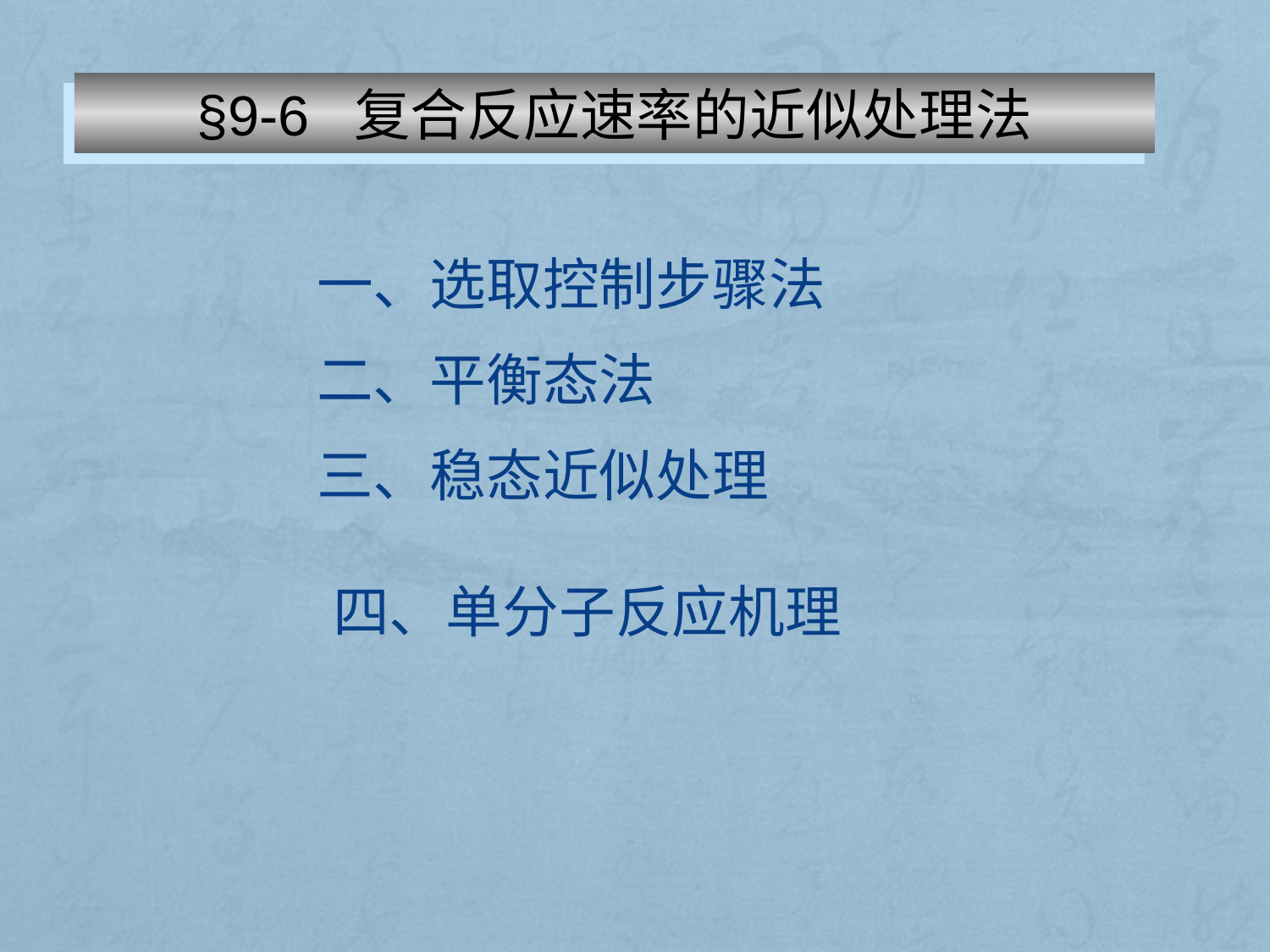

§9-6  复合反应速率的近似处理法
一、选取控制步骤法
二、平衡态法
三、稳态近似处理
四、单分子反应机理